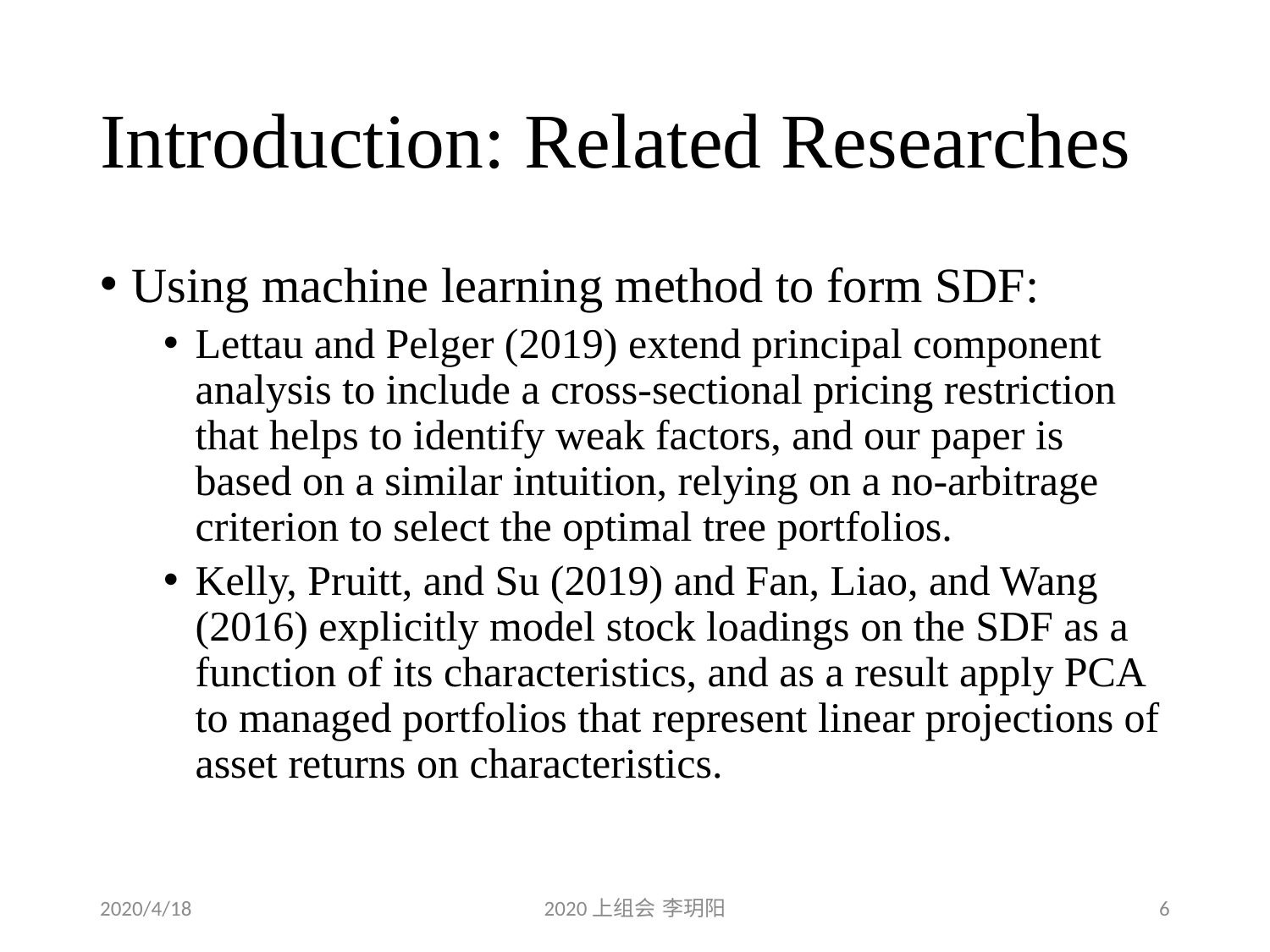

# Introduction: Related Researches
Using machine learning method to form SDF:
Lettau and Pelger (2019) extend principal component analysis to include a cross-sectional pricing restriction that helps to identify weak factors, and our paper is based on a similar intuition, relying on a no-arbitrage criterion to select the optimal tree portfolios.
Kelly, Pruitt, and Su (2019) and Fan, Liao, and Wang (2016) explicitly model stock loadings on the SDF as a function of its characteristics, and as a result apply PCA to managed portfolios that represent linear projections of asset returns on characteristics.
2020/4/18
2020上组会 李玥阳
6